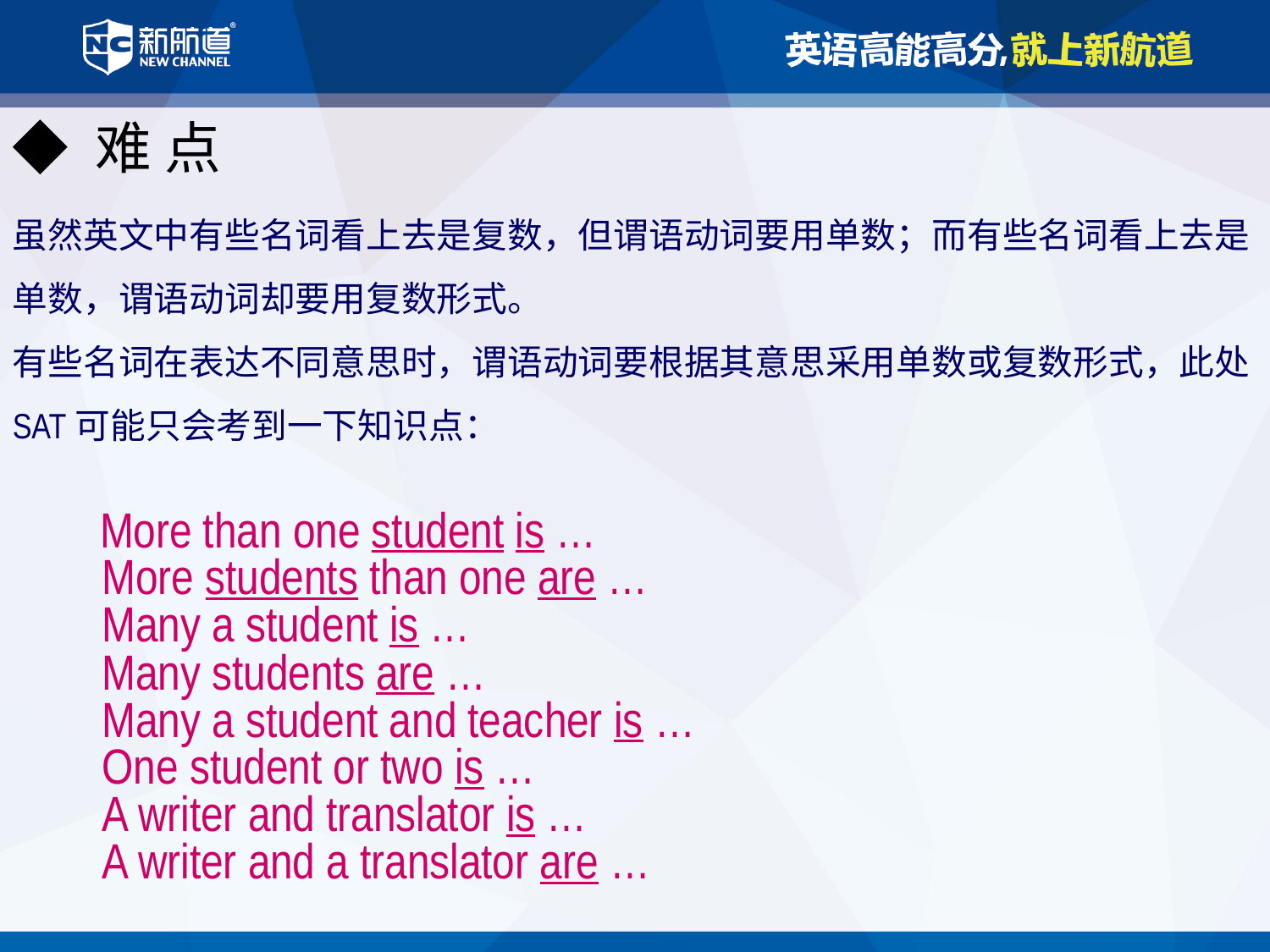

◆ 难 点
虽然英文中有些名词看上去是复数，但谓语动词要用单数；而有些名词看上去是单数，谓语动词却要用复数形式。
有些名词在表达不同意思时，谓语动词要根据其意思采用单数或复数形式，此处SAT可能只会考到一下知识点：

         More than one student is …
        More students than one are …
        Many a student is …
        Many students are …
        Many a student and teacher is …
        One student or two is …
        A writer and translator is …
        A writer and a translator are …